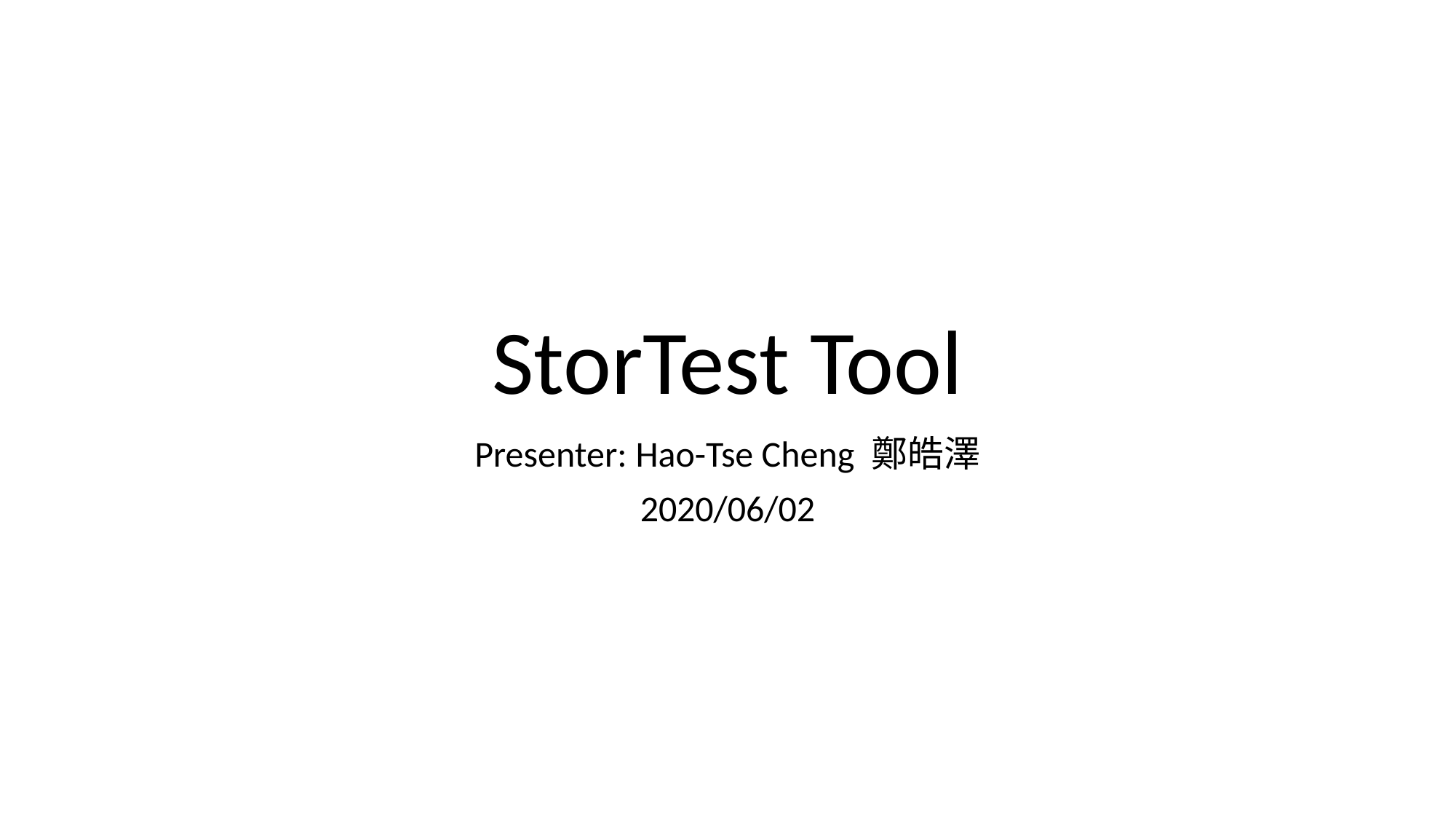

# StorTest Tool
Presenter: Hao-Tse Cheng 鄭皓澤
2020/06/02